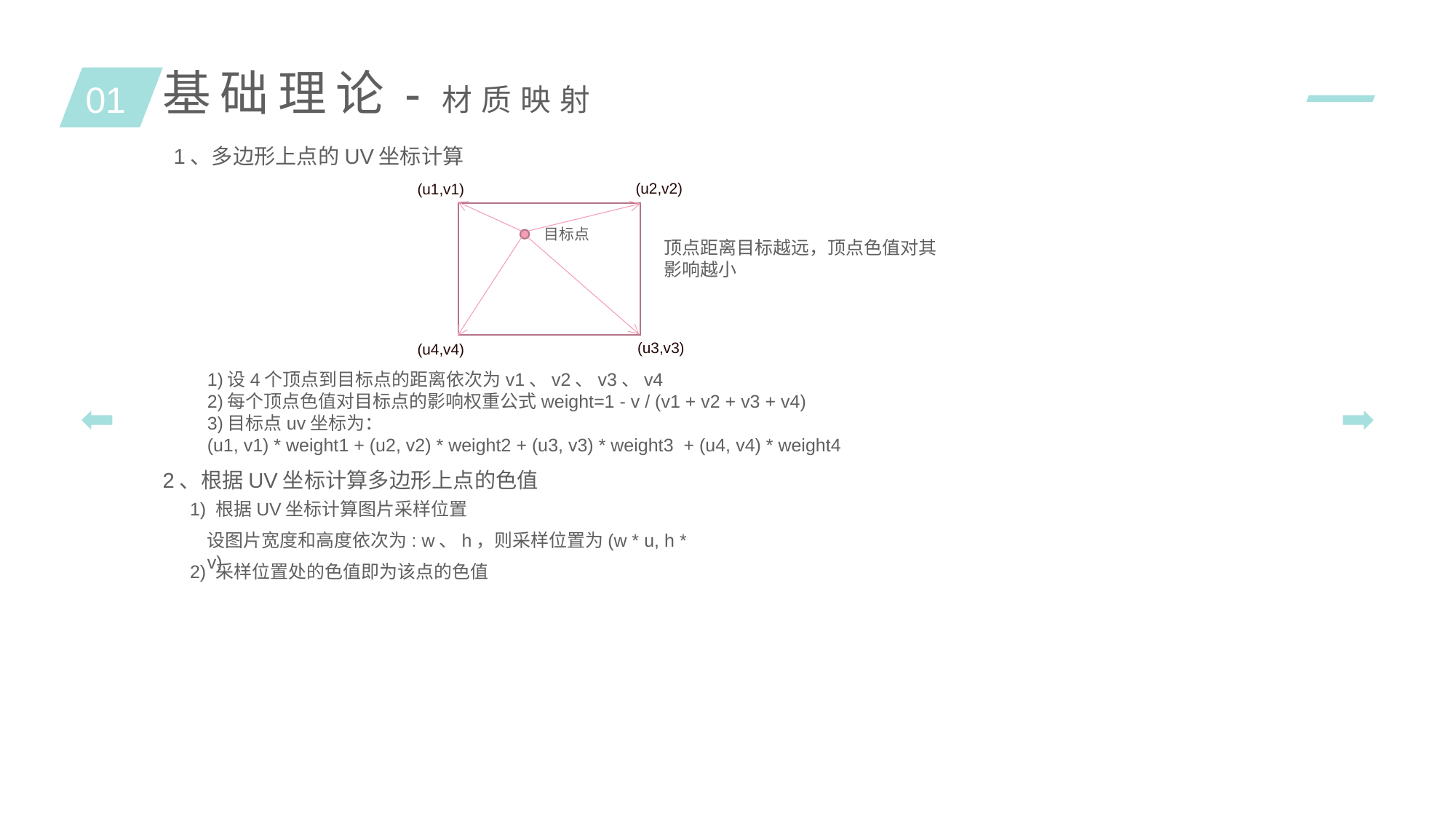

基础理论-材质映射

01

1、多边形上点的UV坐标计算
(u2,v2)
(u1,v1)

目标点

顶点距离目标越远，顶点色值对其
影响越小
(u3,v3)
(u4,v4)
1)设4个顶点到目标点的距离依次为v1、v2、v3、v4
2)每个顶点色值对目标点的影响权重公式weight=1 - v / (v1 + v2 + v3 + v4)
3)目标点uv坐标为：
(u1, v1) * weight1 + (u2, v2) * weight2 + (u3, v3) * weight3  + (u4, v4) * weight4

2、根据UV坐标计算多边形上点的色值
1) 根据UV坐标计算图片采样位置
设图片宽度和高度依次为: w、h，则采样位置为(w * u, h * v)
2) 采样位置处的色值即为该点的色值